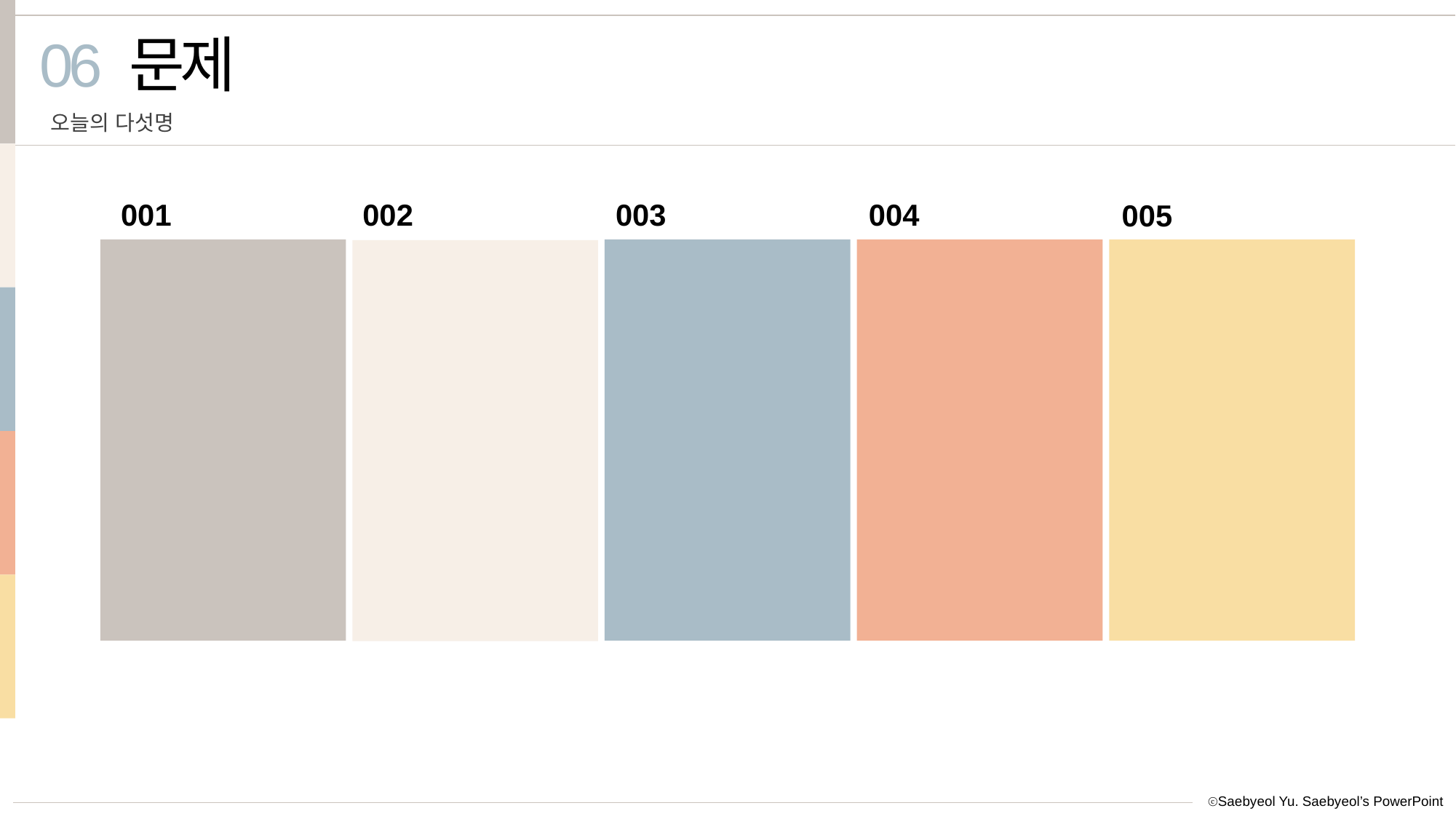

06 문제
오늘의 다섯명
001
002
003
004
005

A
B